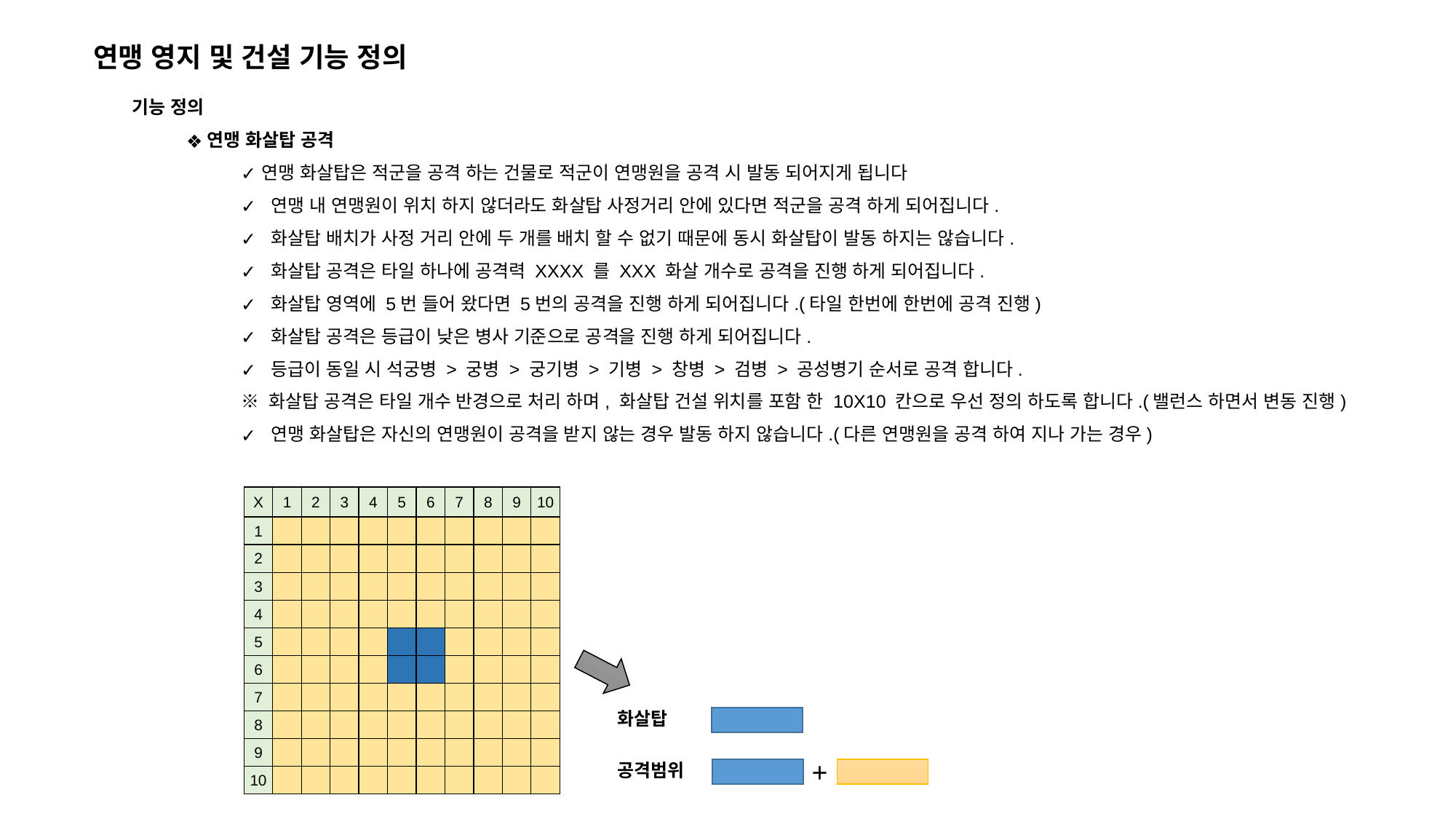

연맹 영지 및 건설 기능 정의
기능 정의
연맹 화살탑 공격
연맹 화살탑은 적군을 공격 하는 건물로 적군이 연맹원을 공격 시 발동 되어지게 됩니다
 연맹 내 연맹원이 위치 하지 않더라도 화살탑 사정거리 안에 있다면 적군을 공격 하게 되어집니다.
 화살탑 배치가 사정 거리 안에 두 개를 배치 할 수 없기 때문에 동시 화살탑이 발동 하지는 않습니다.
 화살탑 공격은 타일 하나에 공격력 XXXX 를 XXX 화살 개수로 공격을 진행 하게 되어집니다.
 화살탑 영역에 5번 들어 왔다면 5번의 공격을 진행 하게 되어집니다.(타일 한번에 한번에 공격 진행)
 화살탑 공격은 등급이 낮은 병사 기준으로 공격을 진행 하게 되어집니다.
 등급이 동일 시 석궁병 > 궁병 > 궁기병 > 기병 > 창병 > 검병 > 공성병기 순서로 공격 합니다.
※ 화살탑 공격은 타일 개수 반경으로 처리 하며, 화살탑 건설 위치를 포함 한 10X10 칸으로 우선 정의 하도록 합니다.(밸런스 하면서 변동 진행)
 연맹 화살탑은 자신의 연맹원이 공격을 받지 않는 경우 발동 하지 않습니다.(다른 연맹원을 공격 하여 지나 가는 경우)

| X | 1 | 2 | 3 | 4 | 5 | 6 | 7 | 8 | 9 | 10 |
| --- | --- | --- | --- | --- | --- | --- | --- | --- | --- | --- |
| 1 |  |  |  |  |  |  |  |  |  |  |
| 2 |  |  |  |  |  |  |  |  |  |  |
| 3 |  |  |  |  |  |  |  |  |  |  |
| 4 |  |  |  |  |  |  |  |  |  |  |
| 5 |  |  |  |  |  |  |  |  |  |  |
| 6 |  |  |  |  |  |  |  |  |  |  |
| 7 |  |  |  |  |  |  |  |  |  |  |
| 8 |  |  |  |  |  |  |  |  |  |  |
| 9 |  |  |  |  |  |  |  |  |  |  |
| 10 |  |  |  |  |  |  |  |  |  |  |

화살탑

+
공격범위